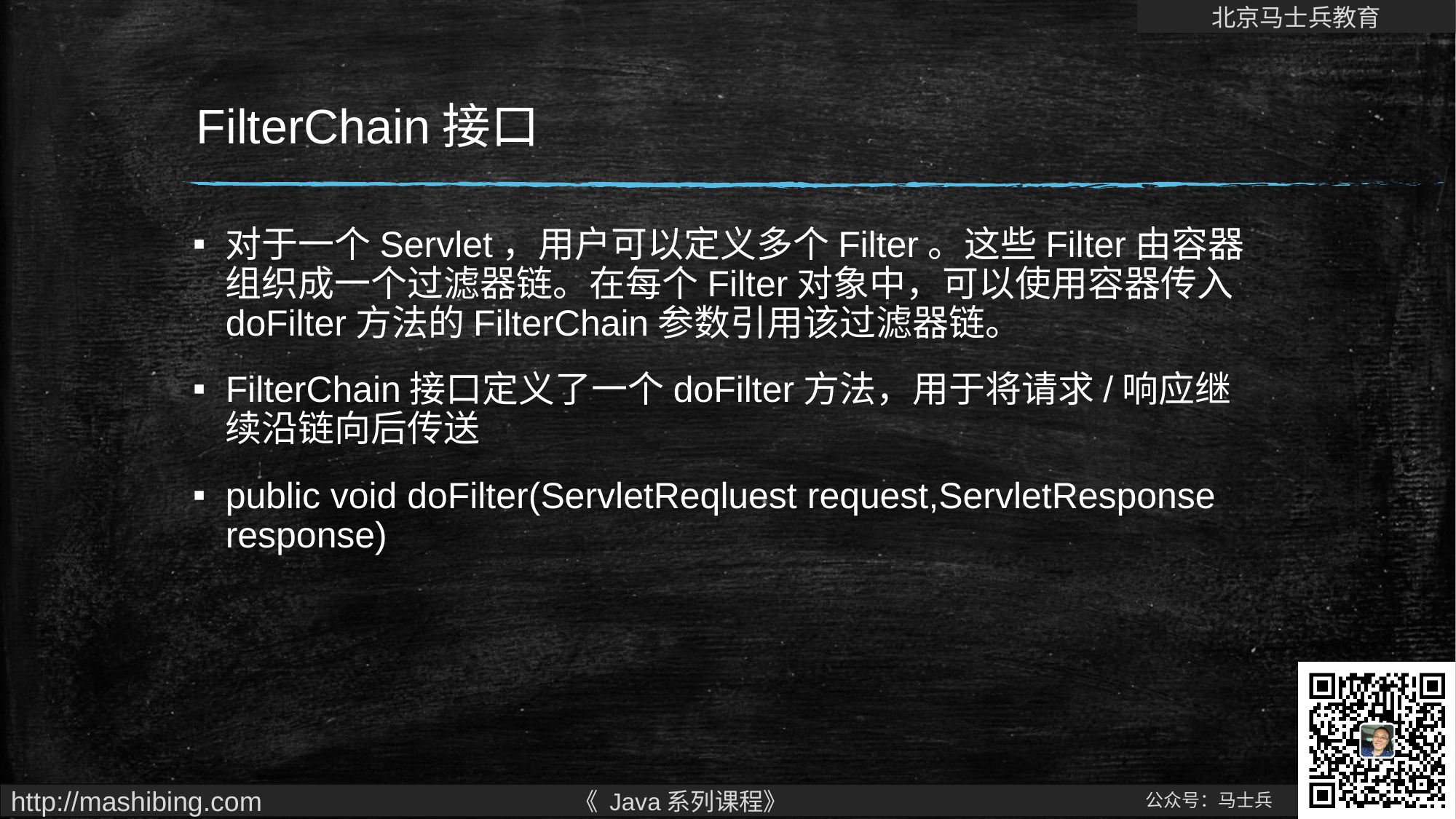

# FilterChain接口
对于一个Servlet，用户可以定义多个Filter。这些Filter由容器组织成一个过滤器链。在每个Filter对象中，可以使用容器传入doFilter方法的FilterChain参数引用该过滤器链。
FilterChain接口定义了一个doFilter方法，用于将请求/响应继续沿链向后传送
public void doFilter(ServletReqluest request,ServletResponse response)